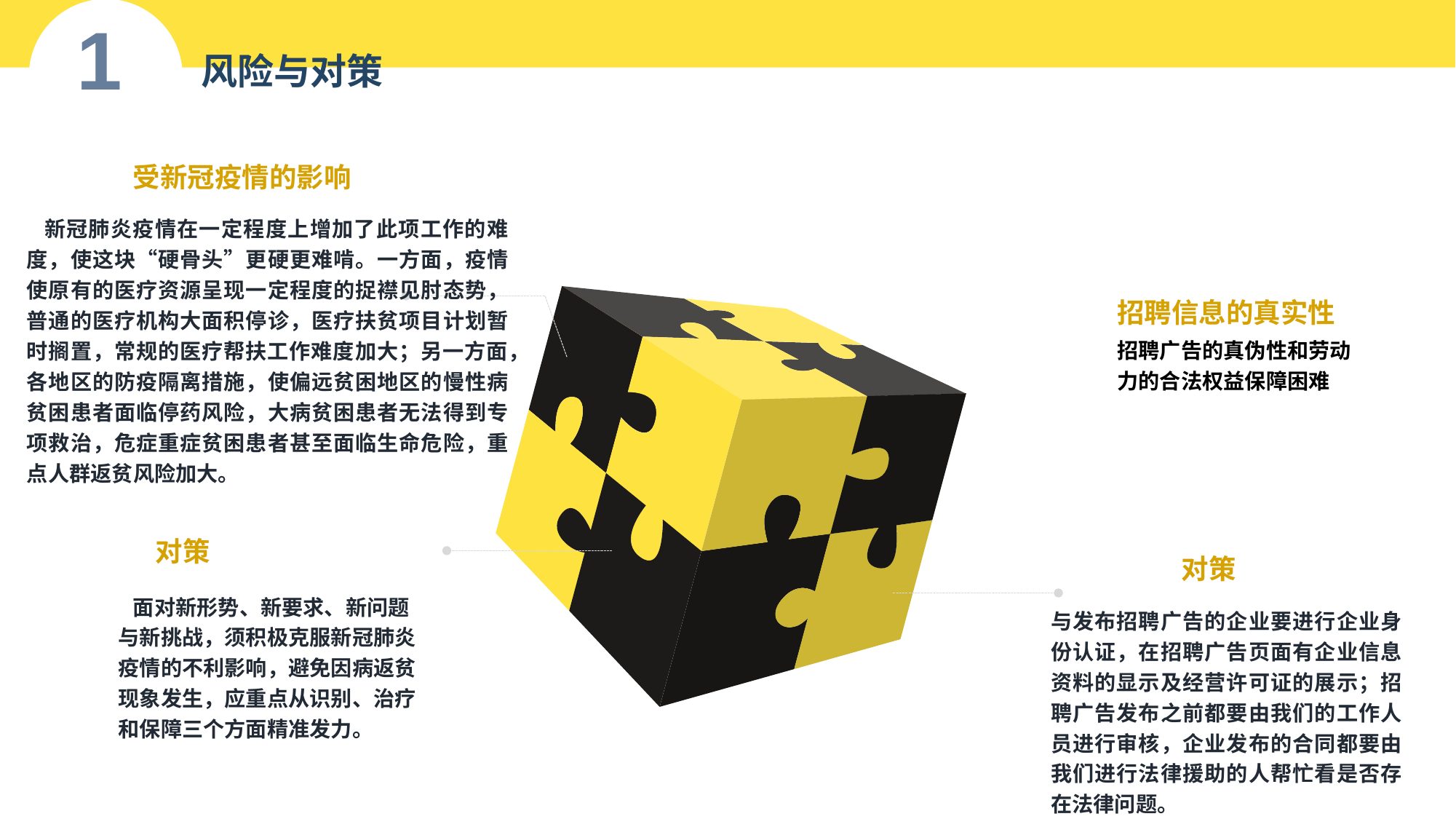

1
风险与对策
受新冠疫情的影响
  新冠肺炎疫情在一定程度上增加了此项工作的难度，使这块“硬骨头”更硬更难啃。一方面，疫情使原有的医疗资源呈现一定程度的捉襟见肘态势，普通的医疗机构大面积停诊，医疗扶贫项目计划暂时搁置，常规的医疗帮扶工作难度加大；另一方面，各地区的防疫隔离措施，使偏远贫困地区的慢性病贫困患者面临停药风险，大病贫困患者无法得到专项救治，危症重症贫困患者甚至面临生命危险，重点人群返贫风险加大。

招聘信息的真实性

招聘广告的真伪性和劳动力的合法权益保障困难

对策
对策
  面对新形势、新要求、新问题与新挑战，须积极克服新冠肺炎疫情的不利影响，避免因病返贫现象发生，应重点从识别、治疗和保障三个方面精准发力。
与发布招聘广告的企业要进行企业身份认证，在招聘广告页面有企业信息资料的显示及经营许可证的展示；招聘广告发布之前都要由我们的工作人员进行审核，企业发布的合同都要由我们进行法律援助的人帮忙看是否存在法律问题。